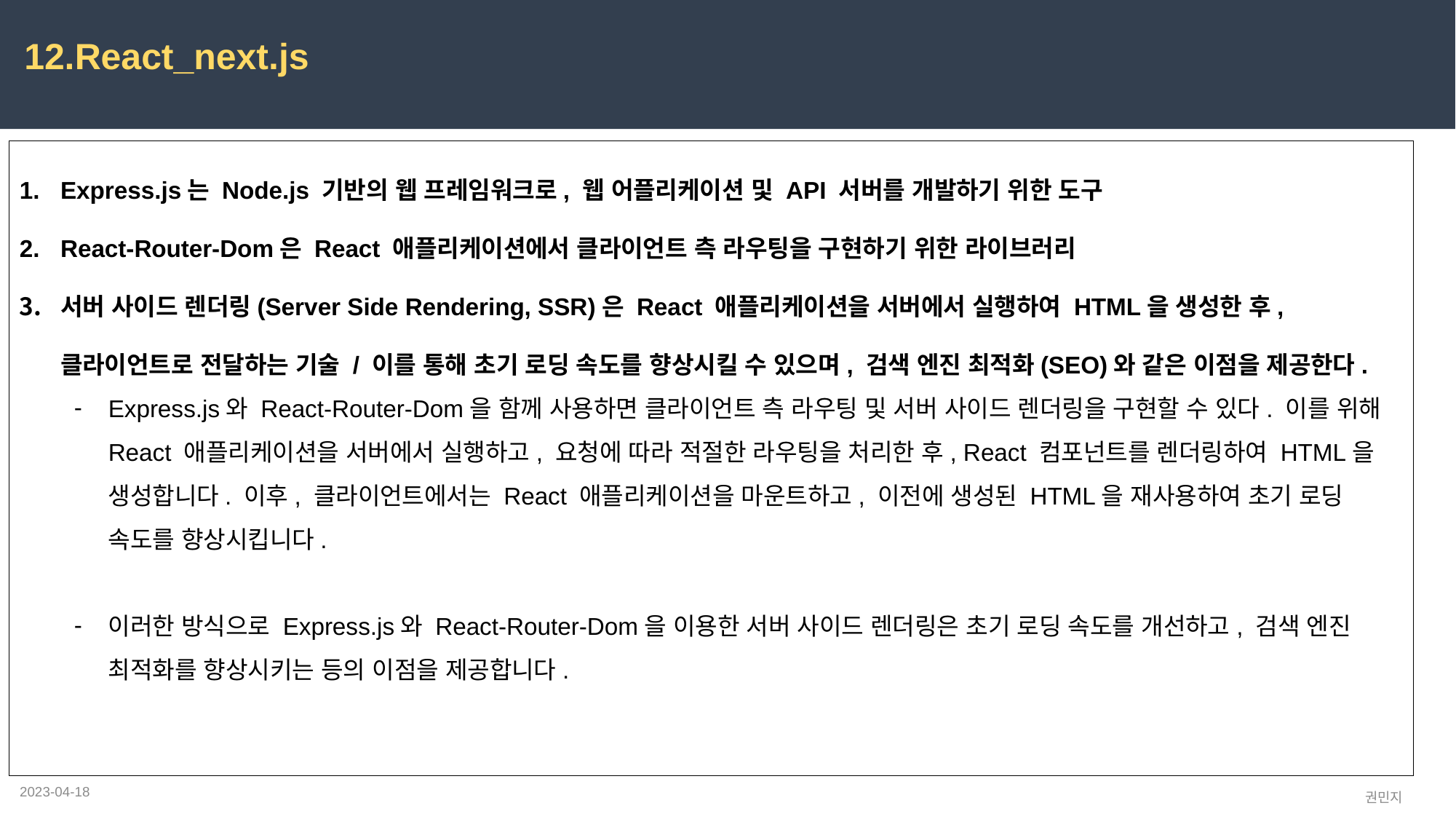

12.React_next.js
Express.js는 Node.js 기반의 웹 프레임워크로, 웹 어플리케이션 및 API 서버를 개발하기 위한 도구
React-Router-Dom은 React 애플리케이션에서 클라이언트 측 라우팅을 구현하기 위한 라이브러리
서버 사이드 렌더링(Server Side Rendering, SSR)은 React 애플리케이션을 서버에서 실행하여 HTML을 생성한 후, 클라이언트로 전달하는 기술 / 이를 통해 초기 로딩 속도를 향상시킬 수 있으며, 검색 엔진 최적화(SEO)와 같은 이점을 제공한다.
Express.js와 React-Router-Dom을 함께 사용하면 클라이언트 측 라우팅 및 서버 사이드 렌더링을 구현할 수 있다. 이를 위해 React 애플리케이션을 서버에서 실행하고, 요청에 따라 적절한 라우팅을 처리한 후, React 컴포넌트를 렌더링하여 HTML을 생성합니다. 이후, 클라이언트에서는 React 애플리케이션을 마운트하고, 이전에 생성된 HTML을 재사용하여 초기 로딩 속도를 향상시킵니다.

이러한 방식으로 Express.js와 React-Router-Dom을 이용한 서버 사이드 렌더링은 초기 로딩 속도를 개선하고, 검색 엔진 최적화를 향상시키는 등의 이점을 제공합니다.
2023-04-18
권민지